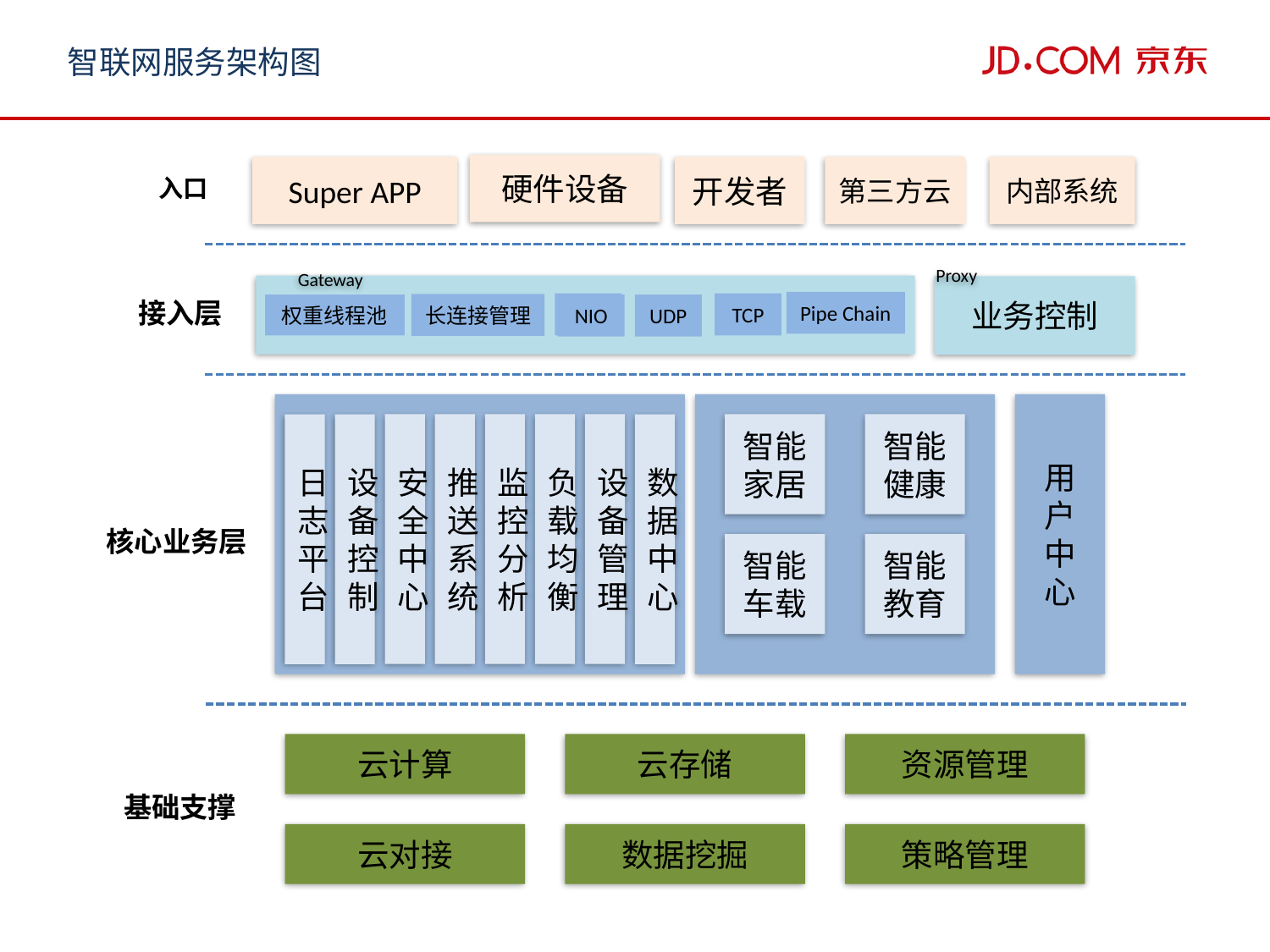

智联网服务架构图
硬件设备
Super APP
开发者
第三方云
内部系统
入口
Proxy
业务控制
Gateway

接入层
Pipe Chain
NIO
TCP
长连接管理
权重线程池
NIO
UDP

用
户
中
心
安全中心
推送系统
监控分析
负载均衡
设备管理
日志平台
设备控制
数据中心
智能家居
智能健康
核心业务层
智能车载
智能教育
云计算
云存储
资源管理
基础支撑
云对接
数据挖掘
策略管理